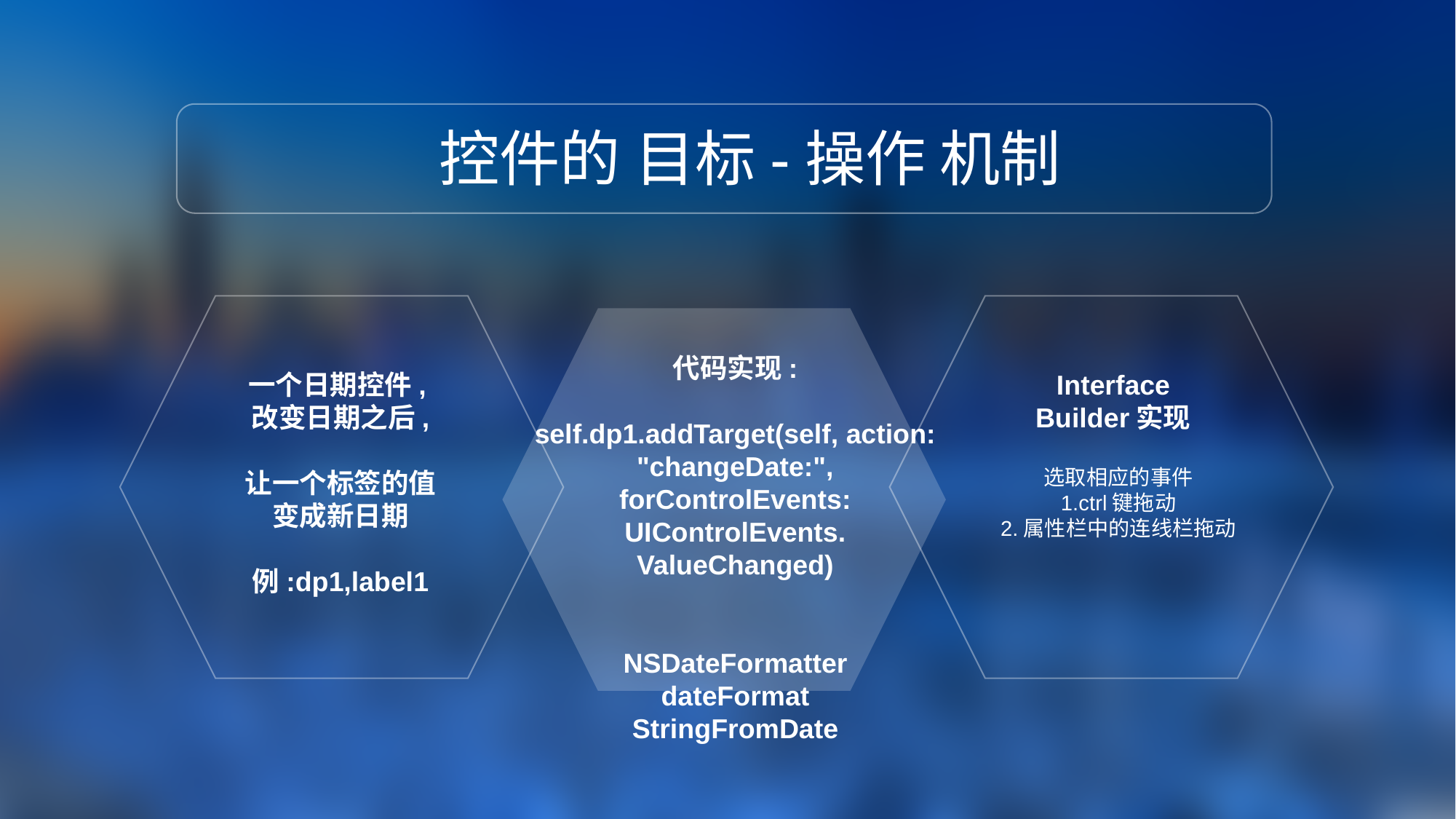

控件的 目标-操作 机制

代码实现:

self.dp1.addTarget(self, action: "changeDate:", forControlEvents: UIControlEvents. ValueChanged)

NSDateFormatter
dateFormat
StringFromDate

一个日期控件,改变日期之后,

让一个标签的值变成新日期

例:dp1,label1
Interface Builder实现

选取相应的事件
1.ctrl键拖动
2.属性栏中的连线栏拖动